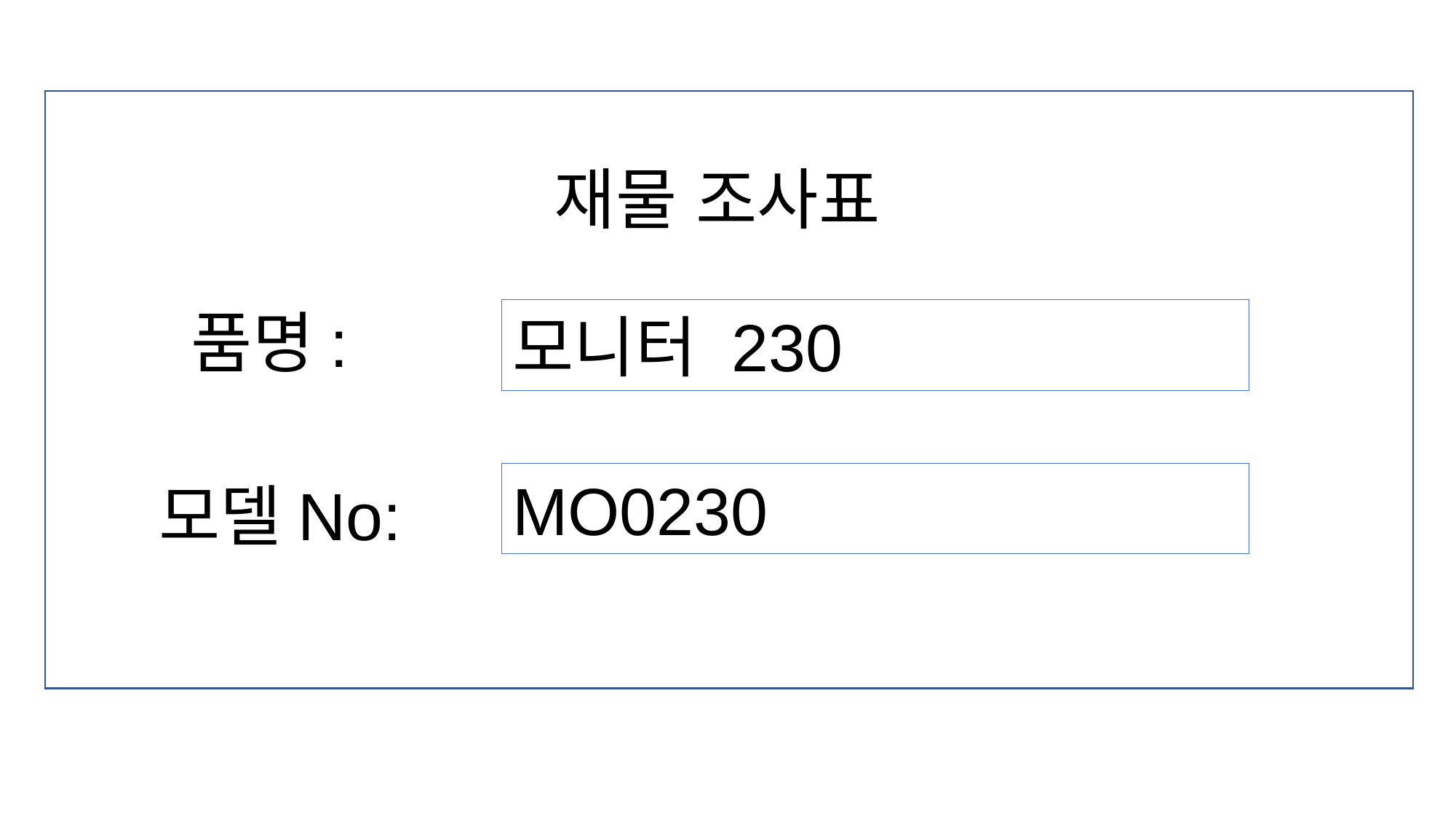

재물 조사표
품명:
모니터 230
MO0230
모델No: